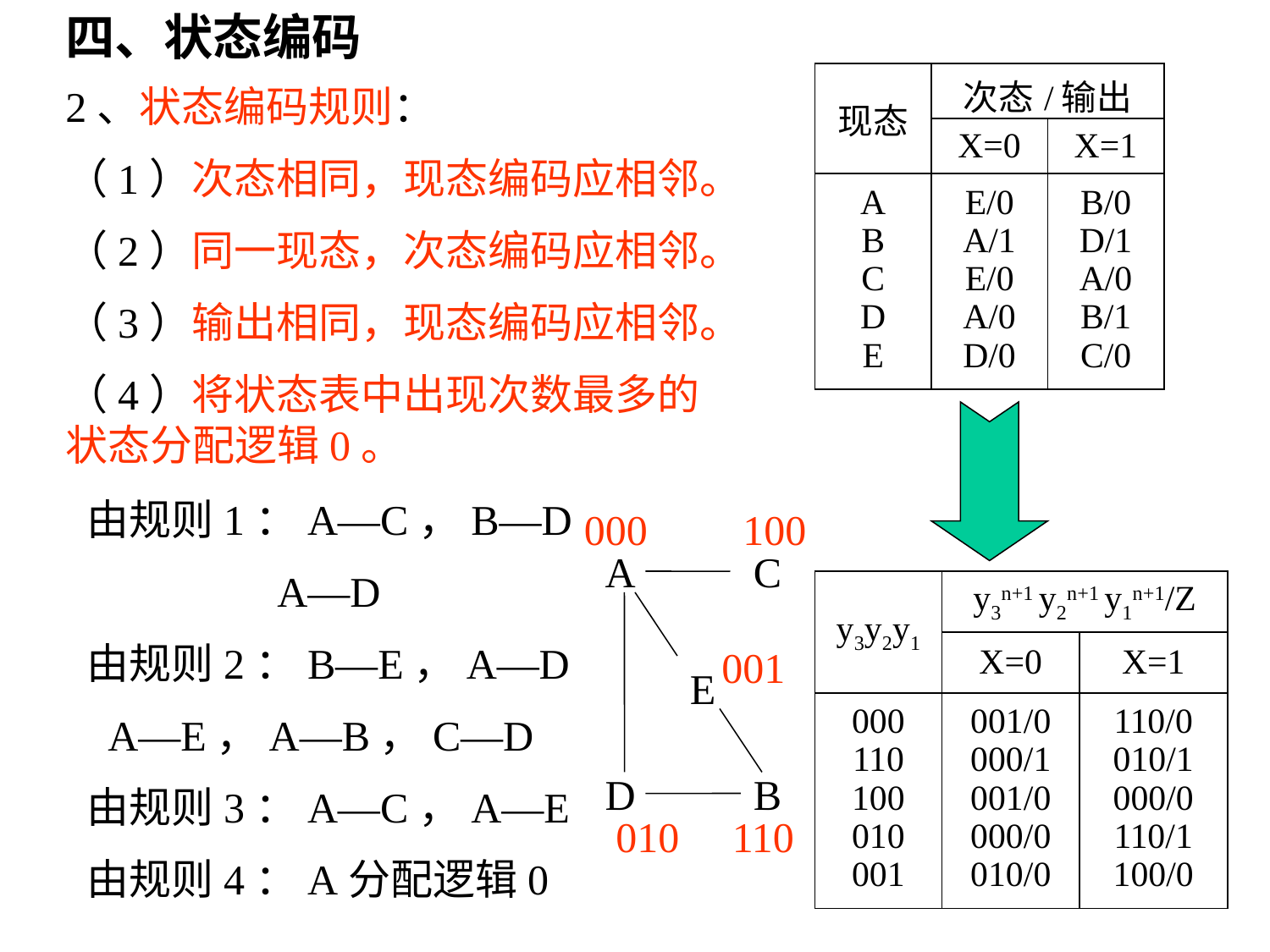

四、状态编码
| 现态 | 次态/输出 |  |
| --- | --- | --- |
|  | X=0 | X=1 |
| A B C D E | E/0 A/1 E/0 A/0 D/0 | B/0 D/1 A/0 B/1 C/0 |
2、状态编码规则：
（1）次态相同，现态编码应相邻。
（2）同一现态，次态编码应相邻。
（3）输出相同，现态编码应相邻。
（4）将状态表中出现次数最多的状态分配逻辑0。

由规则1：A—C，B—D
                  A—D
由规则2：B—E，A—D
  A—E，A—B，C—D
由规则3：A—C，A—E
由规则4：A分配逻辑0
000
100
A
C

E

D
B

| y3y2y1 | y3n+1 y2n+1 y1n+1/Z |  |
| --- | --- | --- |
|  | X=0 | X=1 |
| 000 110 100 010 001 | 001/0 000/1 001/0 000/0 010/0 | 110/0 010/1 000/0 110/1 100/0 |
001
010
110